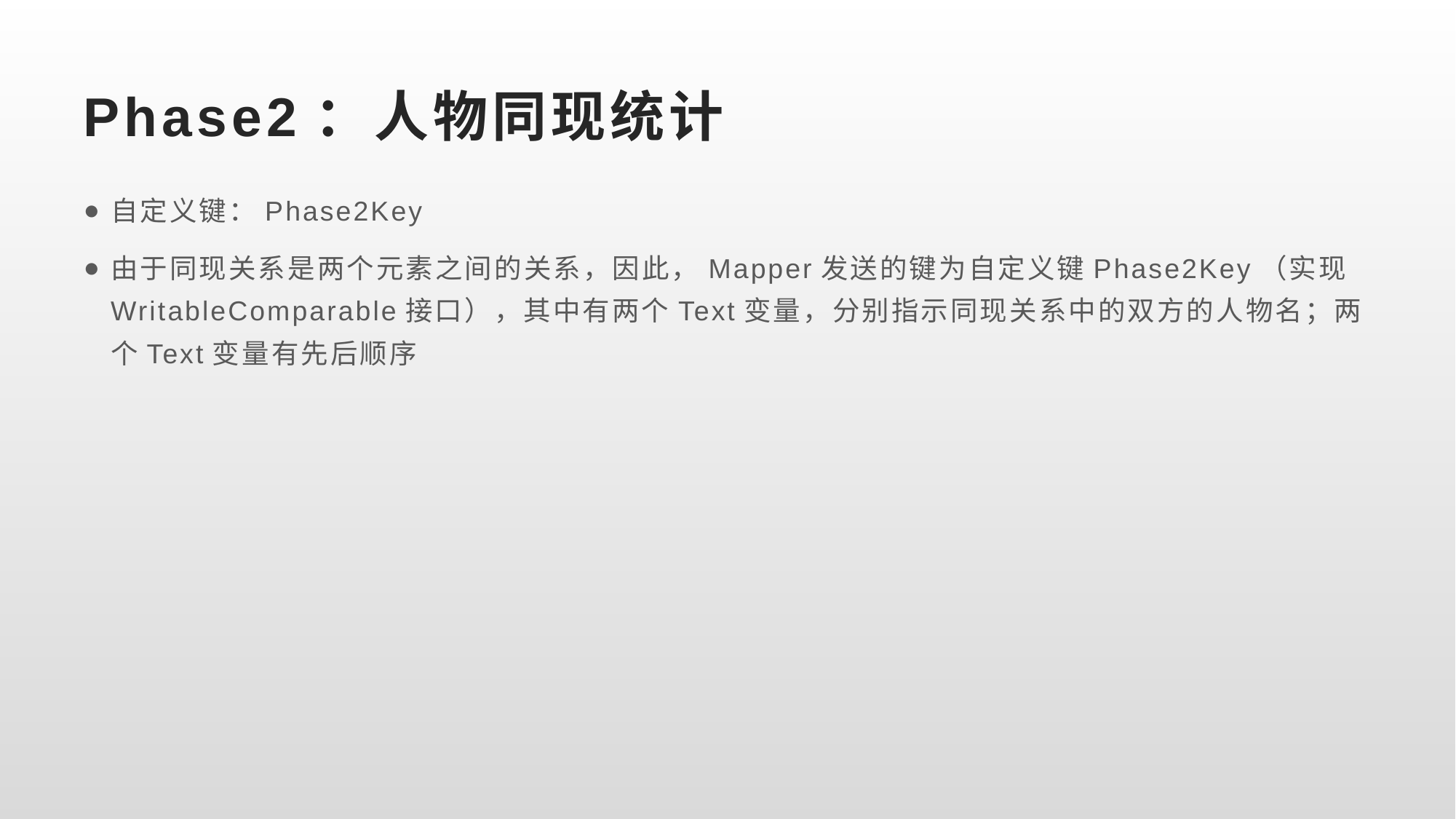

# Phase2：人物同现统计
自定义键：Phase2Key
由于同现关系是两个元素之间的关系，因此，Mapper发送的键为自定义键Phase2Key（实现WritableComparable接口），其中有两个Text变量，分别指示同现关系中的双方的人物名；两个Text变量有先后顺序